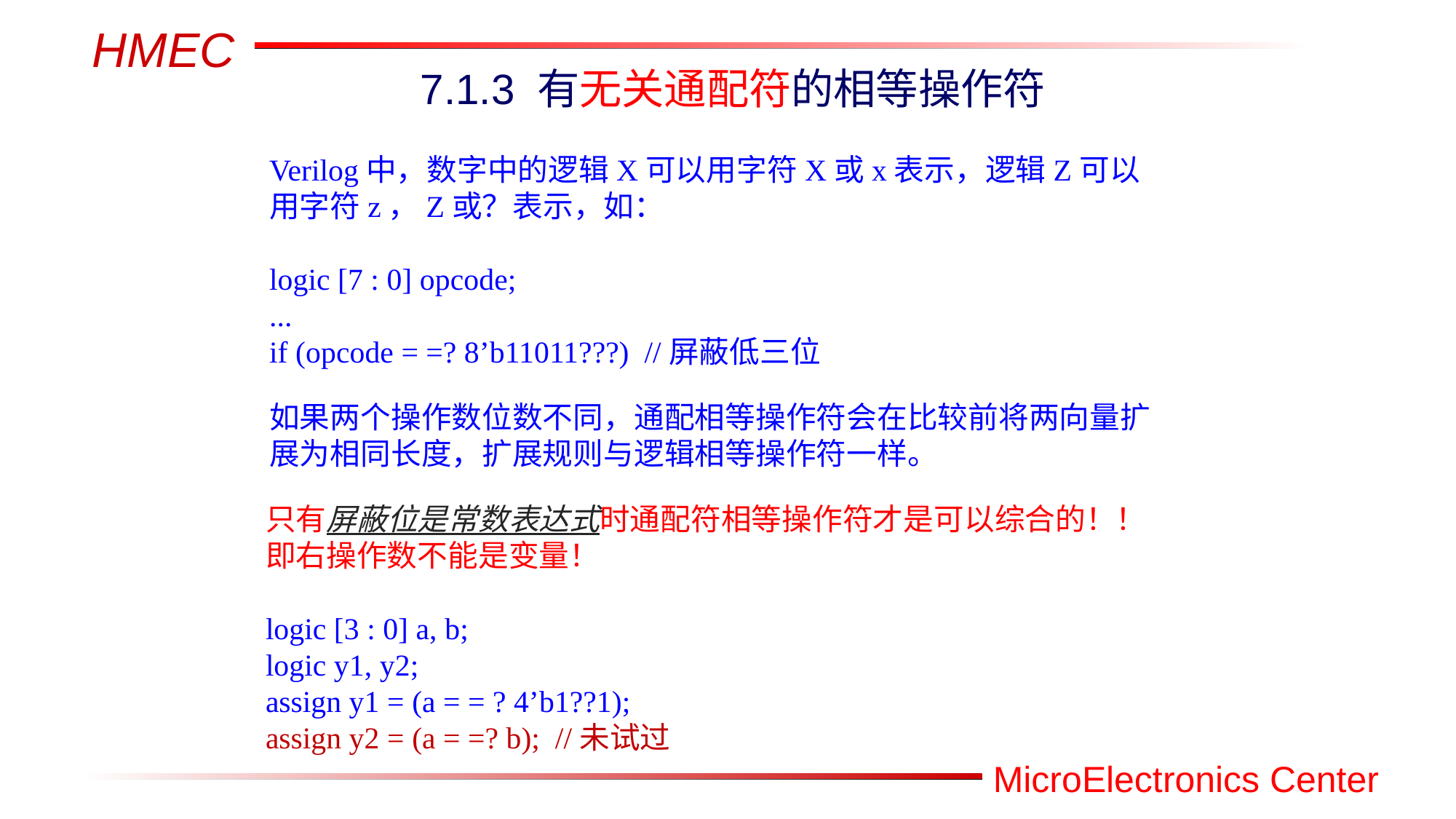

7.1.3 有无关通配符的相等操作符
Verilog中，数字中的逻辑X可以用字符X或x表示，逻辑Z可以用字符z，Z或？表示，如：

logic [7 : 0] opcode;
...
if (opcode = =? 8’b11011???)  //屏蔽低三位
如果两个操作数位数不同，通配相等操作符会在比较前将两向量扩展为相同长度，扩展规则与逻辑相等操作符一样。
只有屏蔽位是常数表达式时通配符相等操作符才是可以综合的！！即右操作数不能是变量！

logic [3 : 0] a, b;
logic y1, y2;
assign y1 = (a = = ? 4’b1??1);
assign y2 = (a = =? b);  //未试过